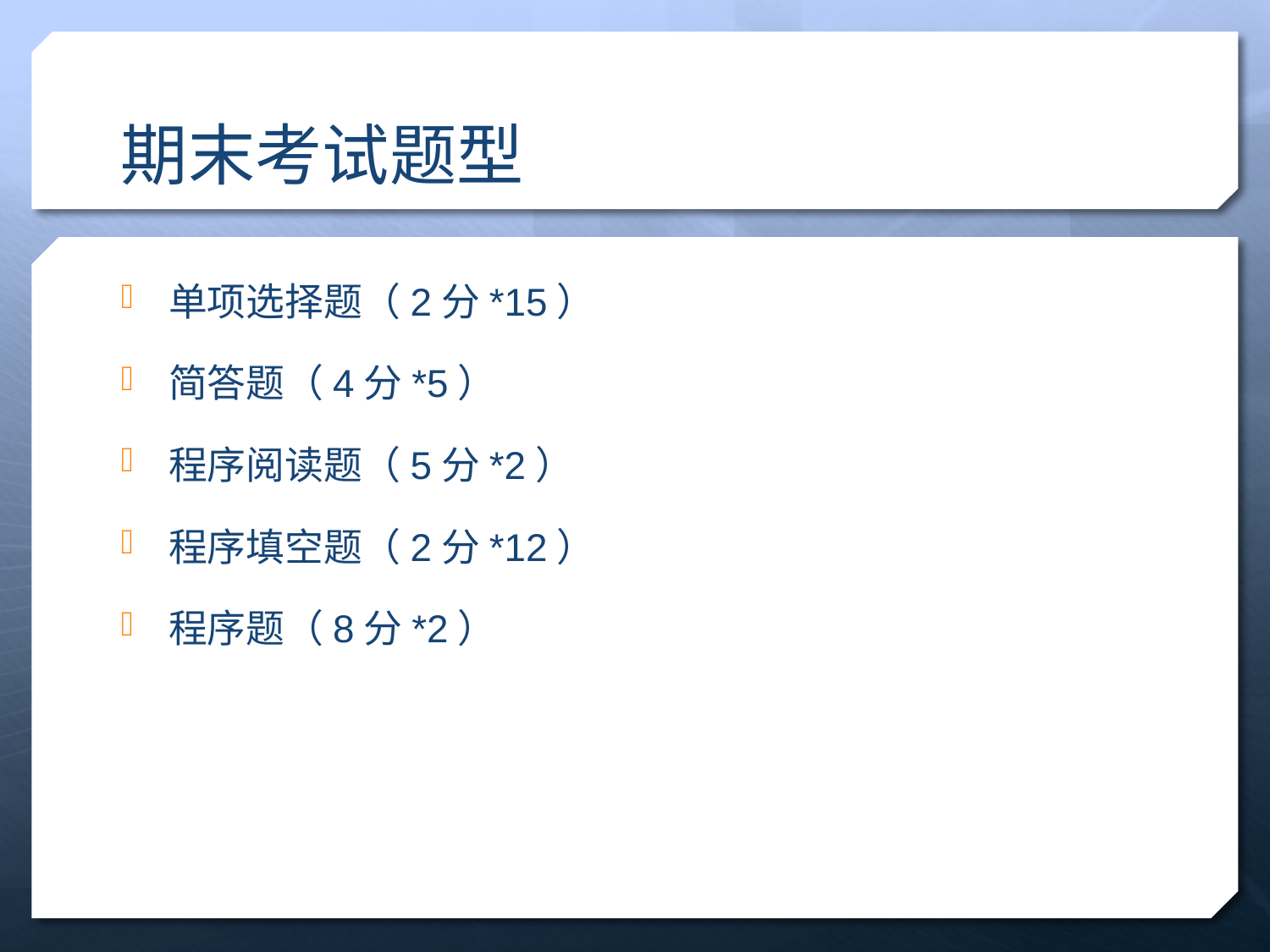

# 期末考试题型
单项选择题（2分*15）
简答题（4分*5）
程序阅读题（5分*2）
程序填空题（2分*12）
程序题（8分*2）